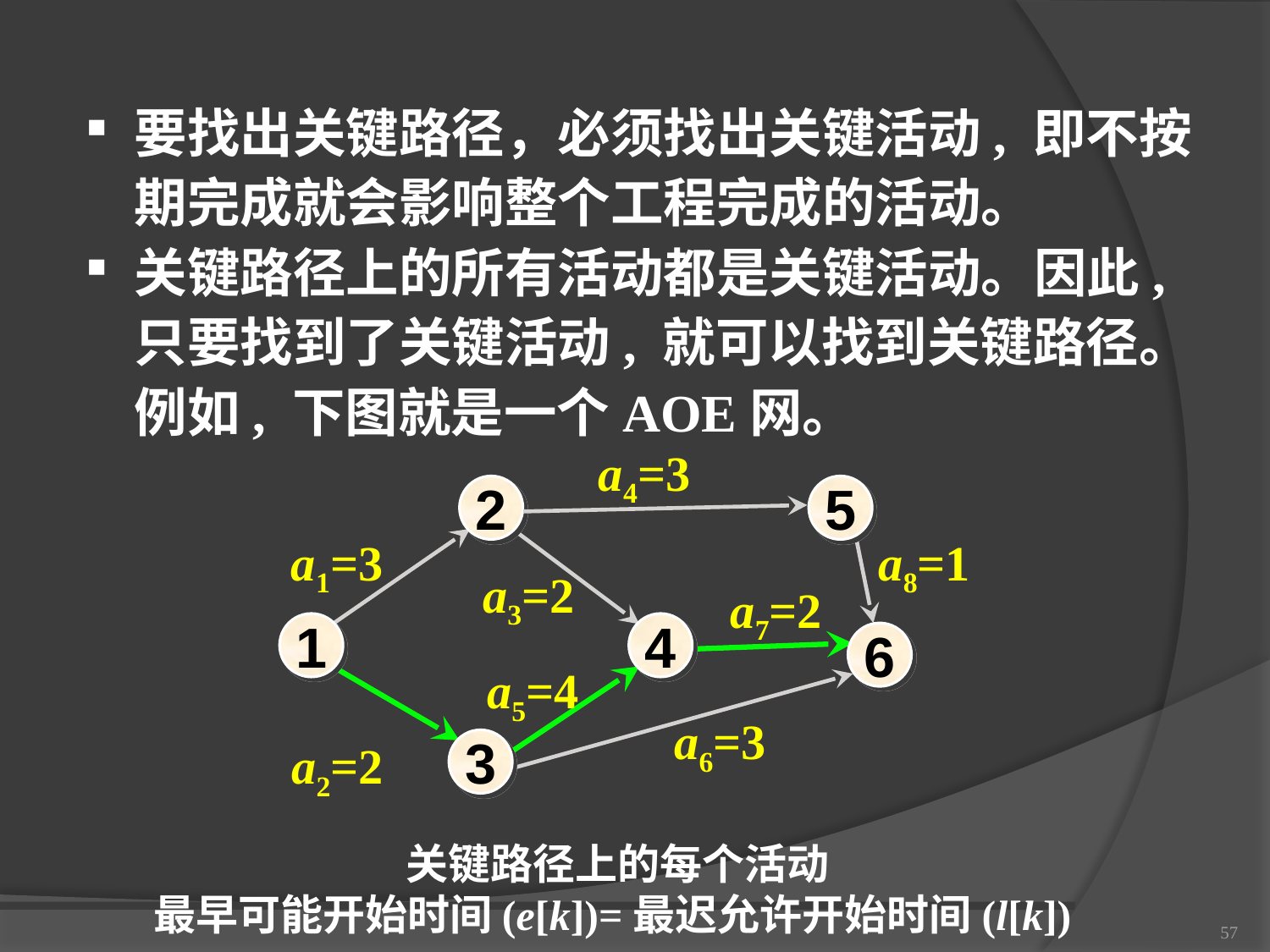

要找出关键路径，必须找出关键活动, 即不按期完成就会影响整个工程完成的活动。
关键路径上的所有活动都是关键活动。因此, 只要找到了关键活动, 就可以找到关键路径。例如, 下图就是一个AOE网。
a4=3
2
5

a1=3
a8=1

a3=2
a7=2
1
4
6

a5=4

a6=3
a2=2
3
关键路径上的每个活动
最早可能开始时间(e[k])=最迟允许开始时间(l[k])
57